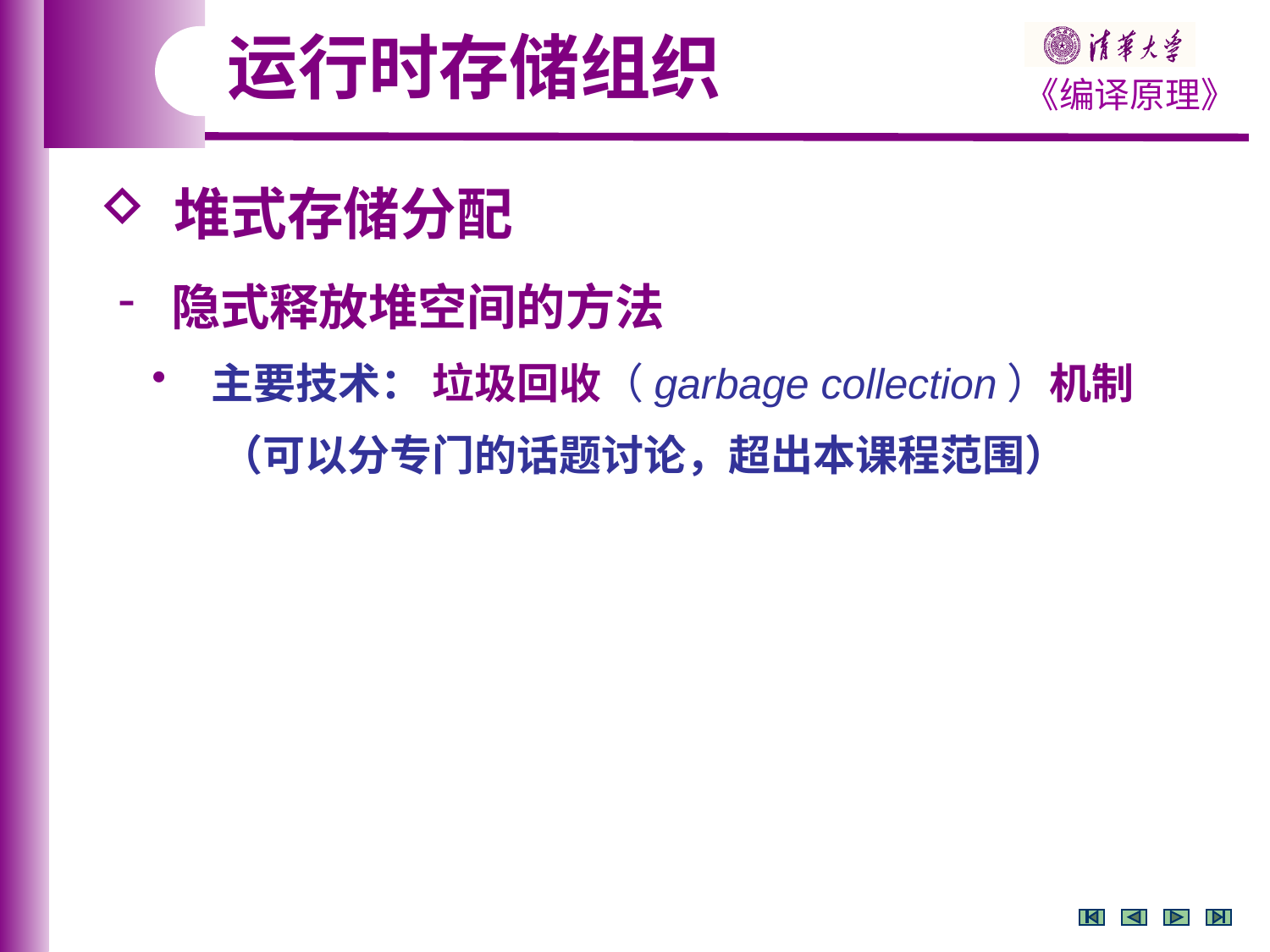

运行时存储组织
 堆式存储分配
 隐式释放堆空间的方法

  主要技术： 垃圾回收（garbage collection）机制

   （可以分专门的话题讨论，超出本课程范围）